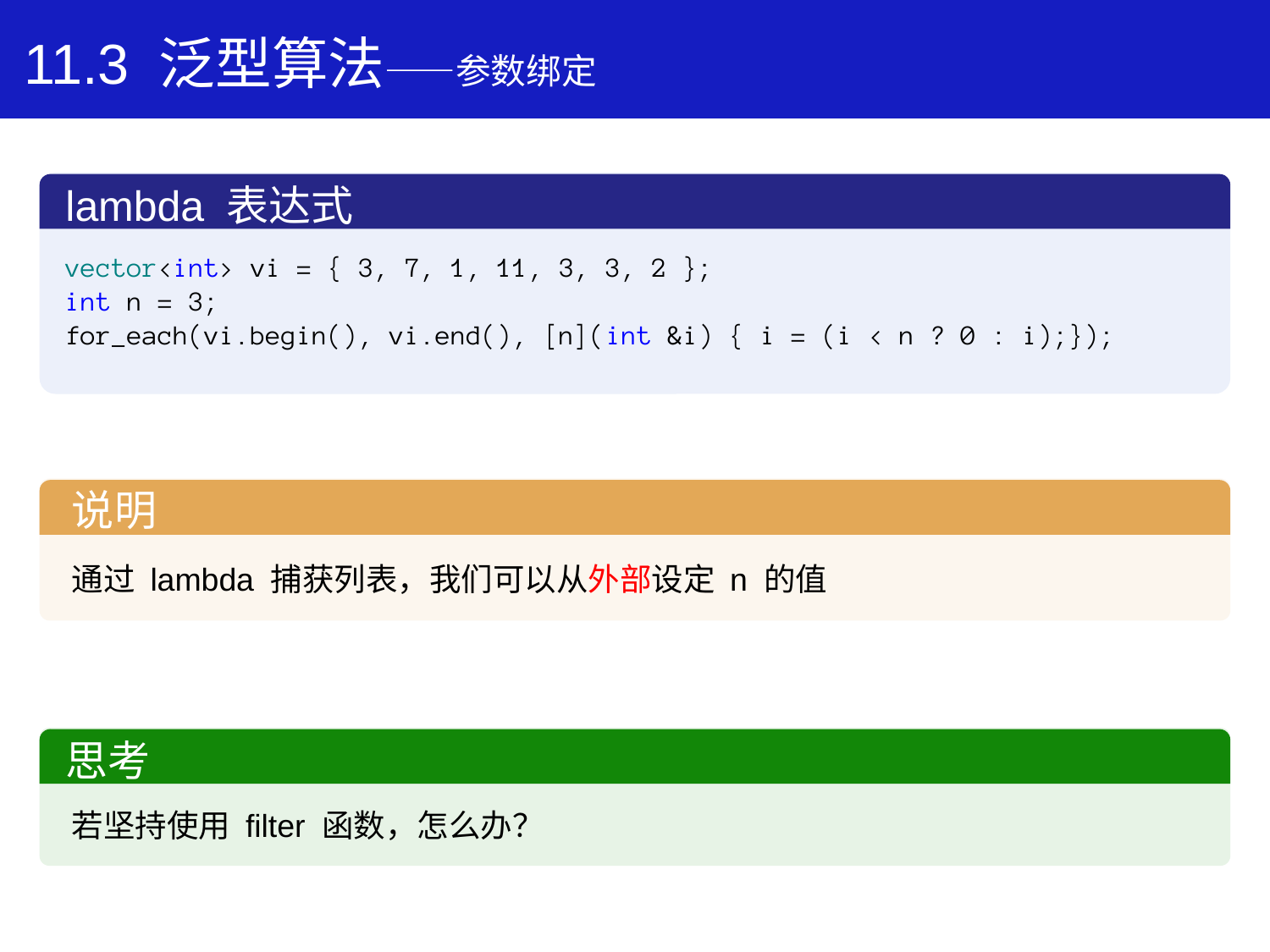

11.3 泛型算法——参数绑定
lambda 表达式

vector<int> vi = { 3, 7, 1, 11, 3, 3, 2 };
int n = 3;
for_each(vi.begin(), vi.end(), [n](int &i) { i = (i < n ? 0 : i);});
说明

通过 lambda 捕获列表，我们可以从外部设定 n 的值
思考

若坚持使用 filter 函数，怎么办？
62